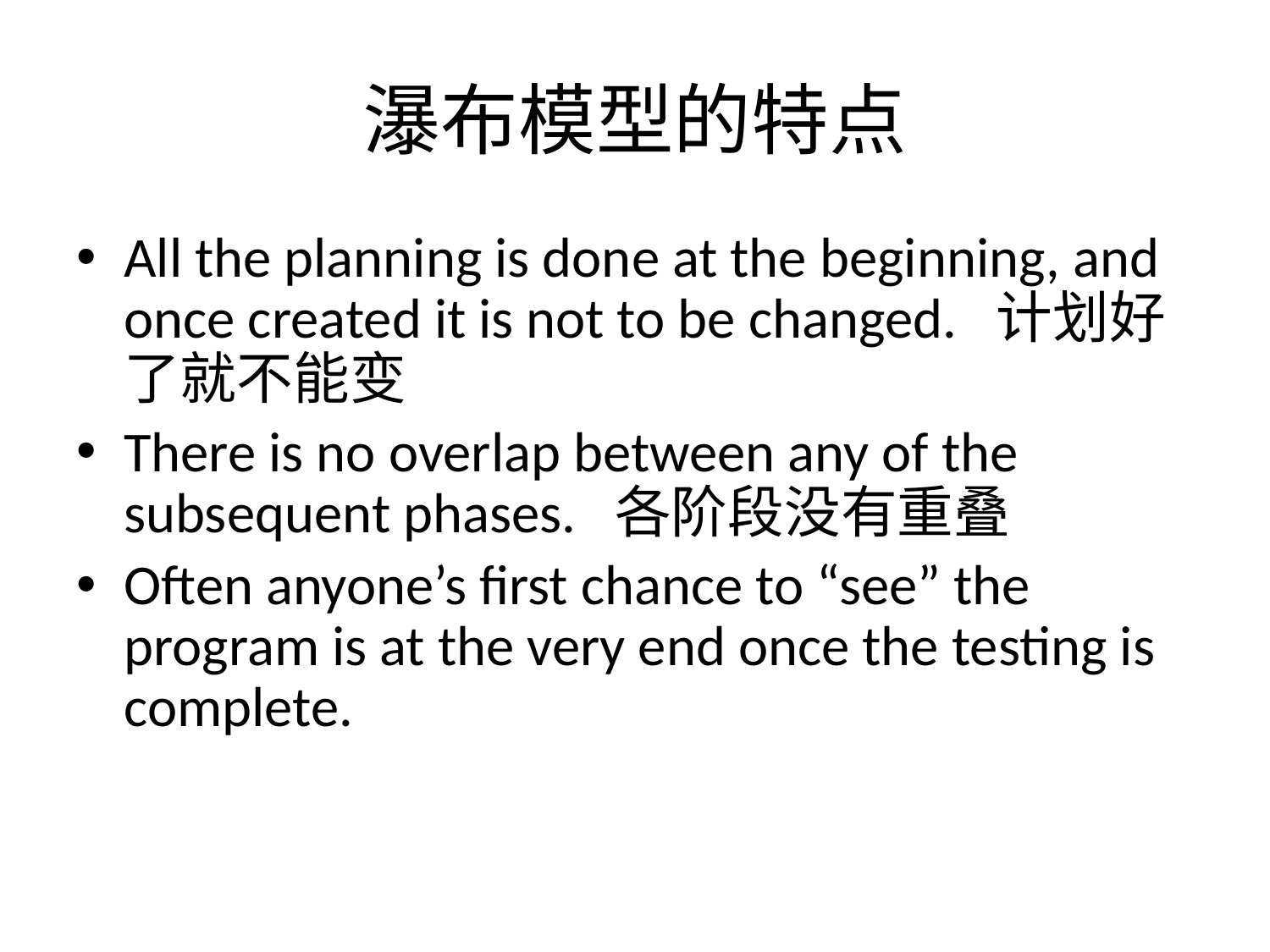

# 瀑布模型的特点
All the planning is done at the beginning, and once created it is not to be changed.  计划好了就不能变
There is no overlap between any of the subsequent phases.  各阶段没有重叠
Often anyone’s first chance to “see” the program is at the very end once the testing is complete.